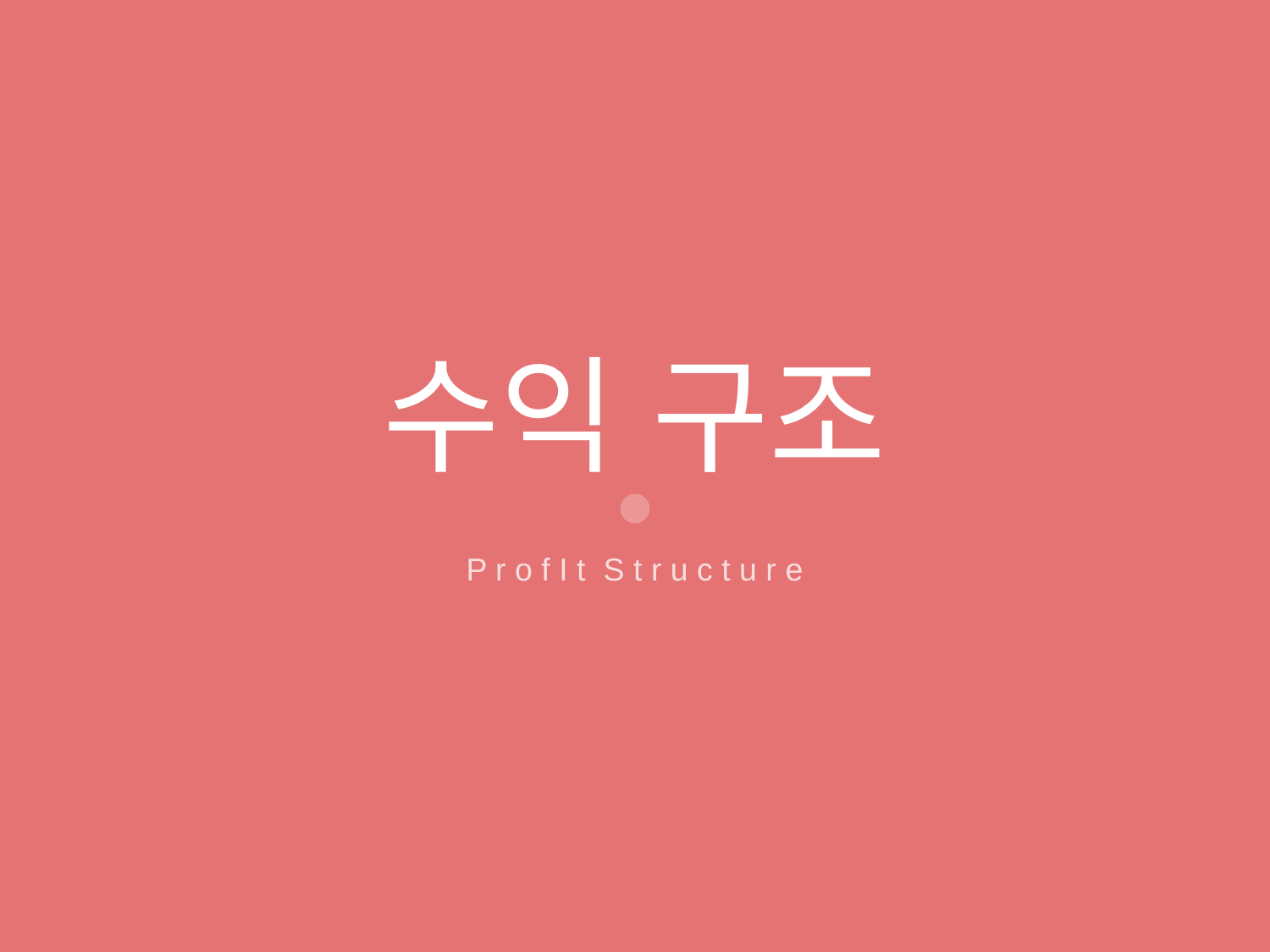

수익 구조

P r o f I t  S t r u c t u r e